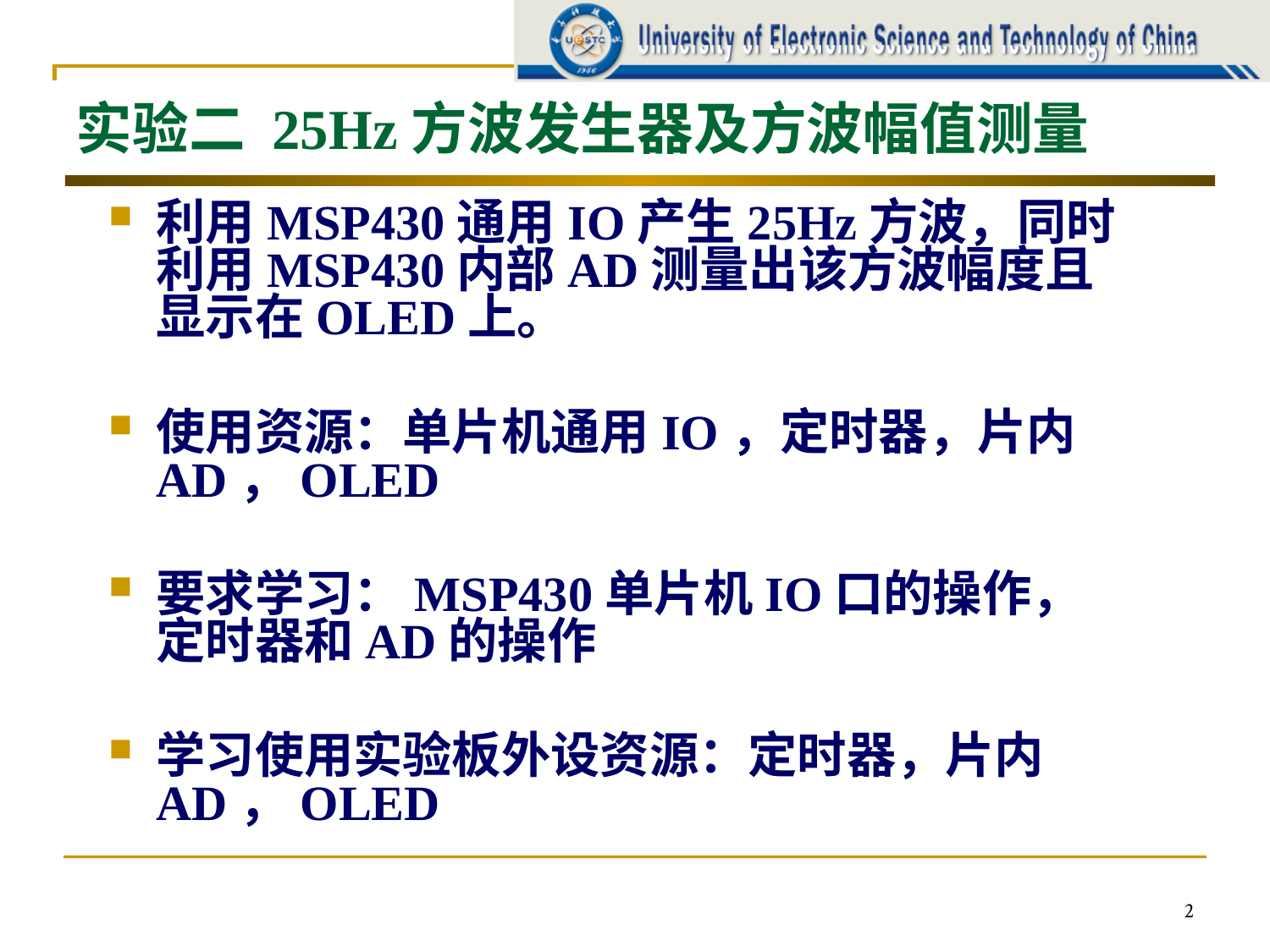

# 实验二 25Hz方波发生器及方波幅值测量
利用MSP430通用IO产生25Hz方波，同时利用MSP430内部AD测量出该方波幅度且显示在OLED上。

使用资源：单片机通用IO，定时器，片内AD，OLED

要求学习：MSP430单片机IO口的操作，定时器和AD的操作

学习使用实验板外设资源：定时器，片内AD，OLED

2